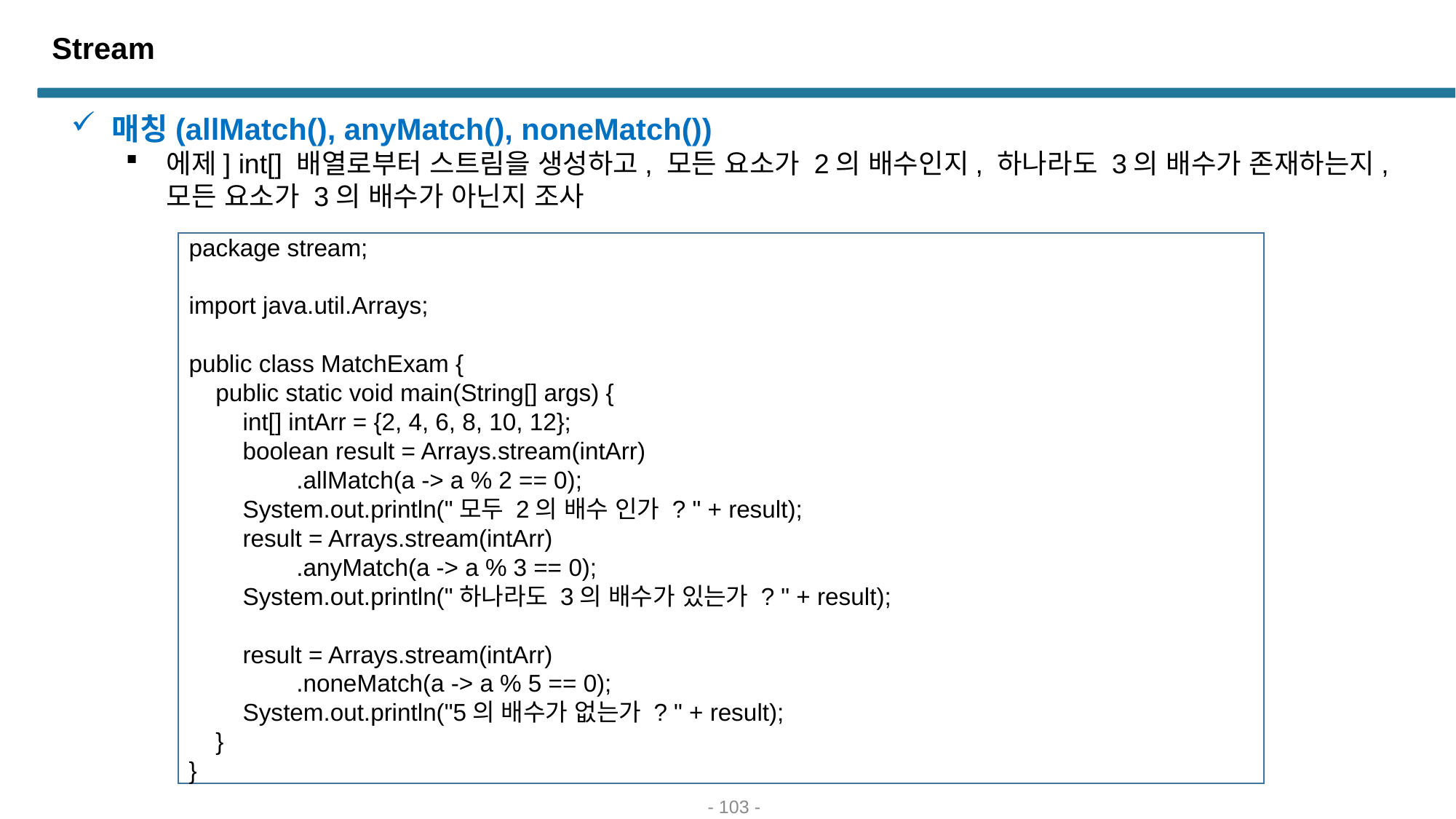

# Stream
매칭(allMatch(), anyMatch(), noneMatch())
에제] int[] 배열로부터 스트림을 생성하고, 모든 요소가 2의 배수인지, 하나라도 3의 배수가 존재하는지, 모든 요소가 3의 배수가 아닌지 조사
package stream;

import java.util.Arrays;

public class MatchExam {
    public static void main(String[] args) {
        int[] intArr = {2, 4, 6, 8, 10, 12};
        boolean result = Arrays.stream(intArr)
                .allMatch(a -> a % 2 == 0);
        System.out.println("모두 2의 배수 인가 ? " + result);
        result = Arrays.stream(intArr)
                .anyMatch(a -> a % 3 == 0);
        System.out.println("하나라도 3의 배수가 있는가 ? " + result);

        result = Arrays.stream(intArr)
                .noneMatch(a -> a % 5 == 0);
        System.out.println("5의 배수가 없는가 ? " + result);
    }
}
- 103 -